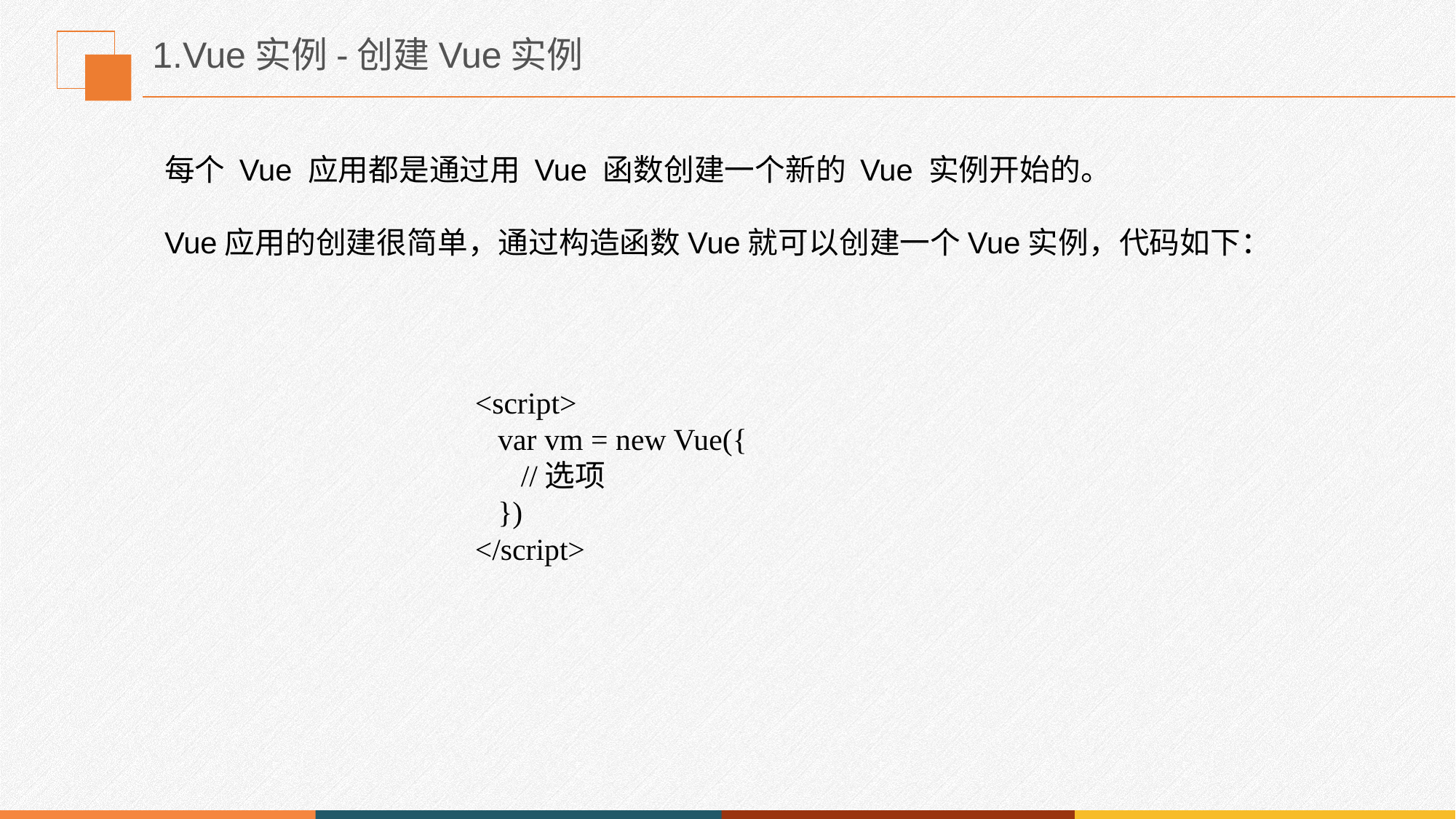

# 1.Vue实例-创建Vue实例
每个 Vue 应用都是通过用 Vue 函数创建一个新的 Vue 实例开始的。

Vue应用的创建很简单，通过构造函数Vue就可以创建一个Vue实例，代码如下：
<script>
   var vm = new Vue({
      //选项
   })
</script>